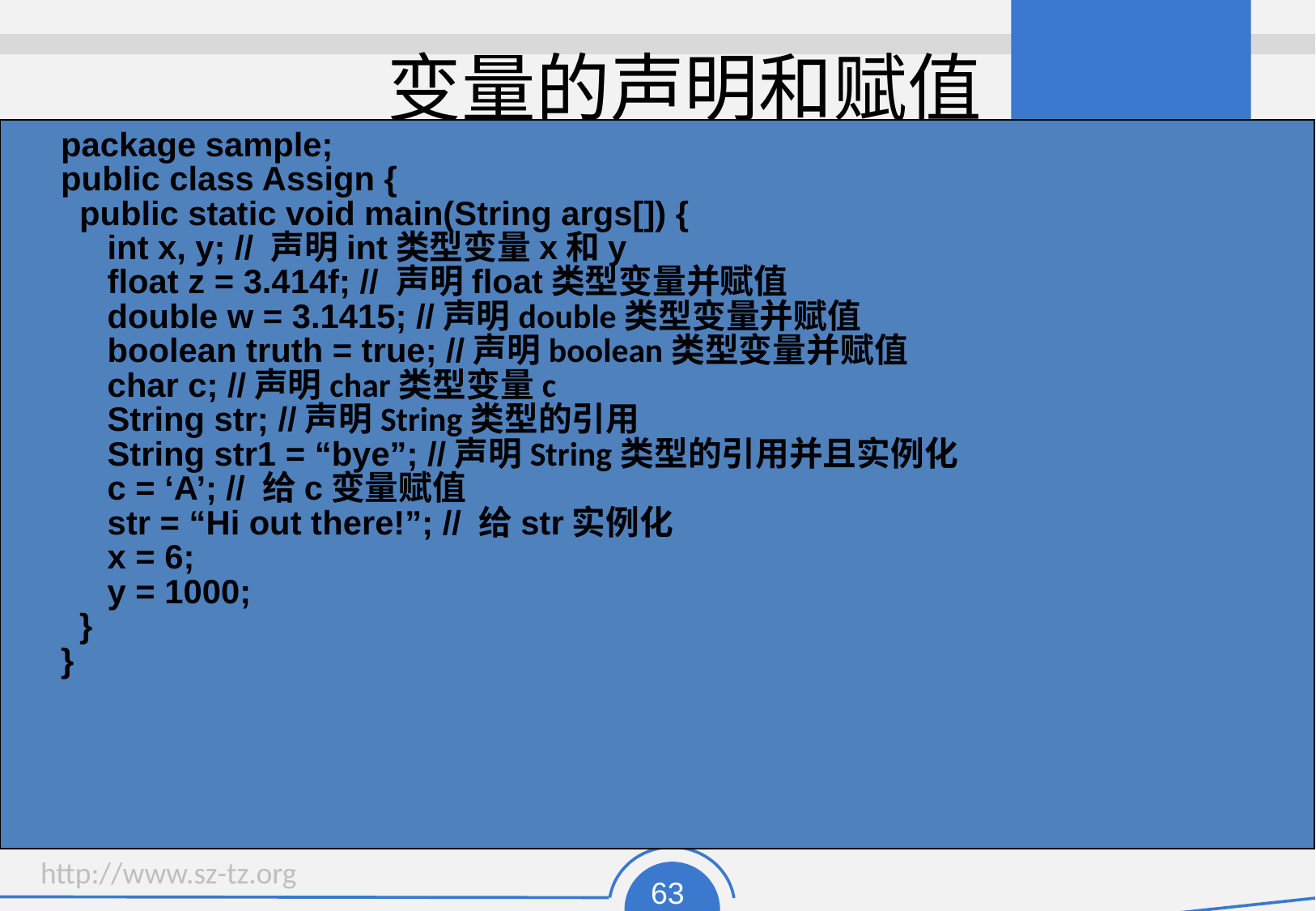

# 变量的声明和赋值

package sample;
public class Assign {
  public static void main(String args[]) {
     int x, y; // 声明int类型变量x和y
     float z = 3.414f; // 声明float类型变量并赋值
     double w = 3.1415; //声明double类型变量并赋值
     boolean truth = true; //声明boolean类型变量并赋值
     char c; //声明char类型变量c
     String str; //声明String类型的引用
     String str1 = “bye”; //声明String类型的引用并且实例化
     c = ‘A’; // 给c变量赋值
     str = “Hi out there!”; // 给str实例化
     x = 6;
     y = 1000;
  }
}